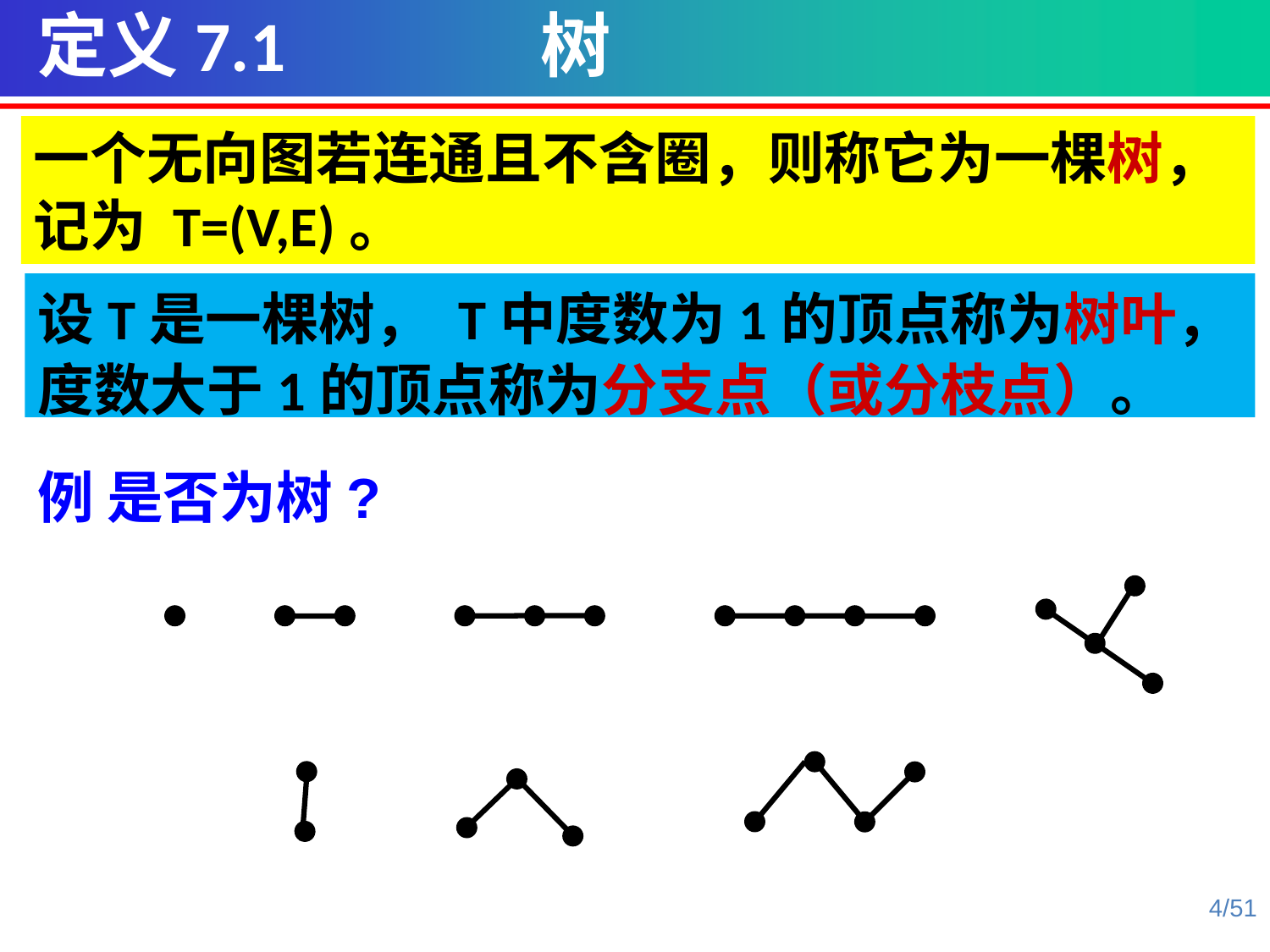

定义7.1               树
一个无向图若连通且不含圈，则称它为一棵树，记为 T=(V,E)。
设T是一棵树， T中度数为1的顶点称为树叶，度数大于1的顶点称为分支点（或分枝点）。
例 是否为树?

4/51